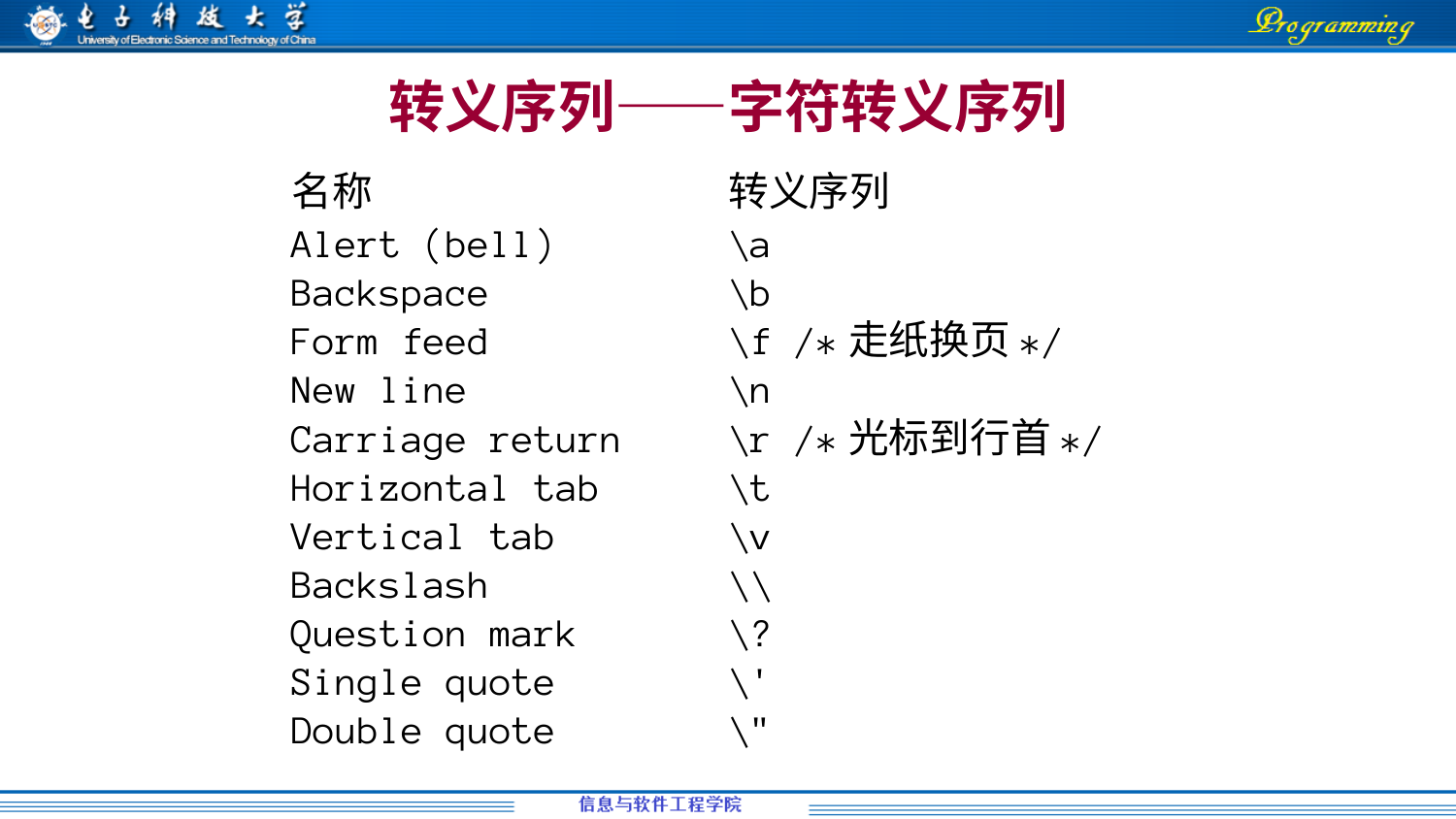

# 转义序列——字符转义序列
	名称			转义序列
	Alert (bell)		\a
	Backspace		\b
	Form feed		\f /*走纸换页*/
	New line		\n
	Carriage return	\r /*光标到行首*/
	Horizontal tab	\t
	Vertical tab		\v
	Backslash		\\
	Question mark		\?
	Single quote		\'
	Double quote		\"